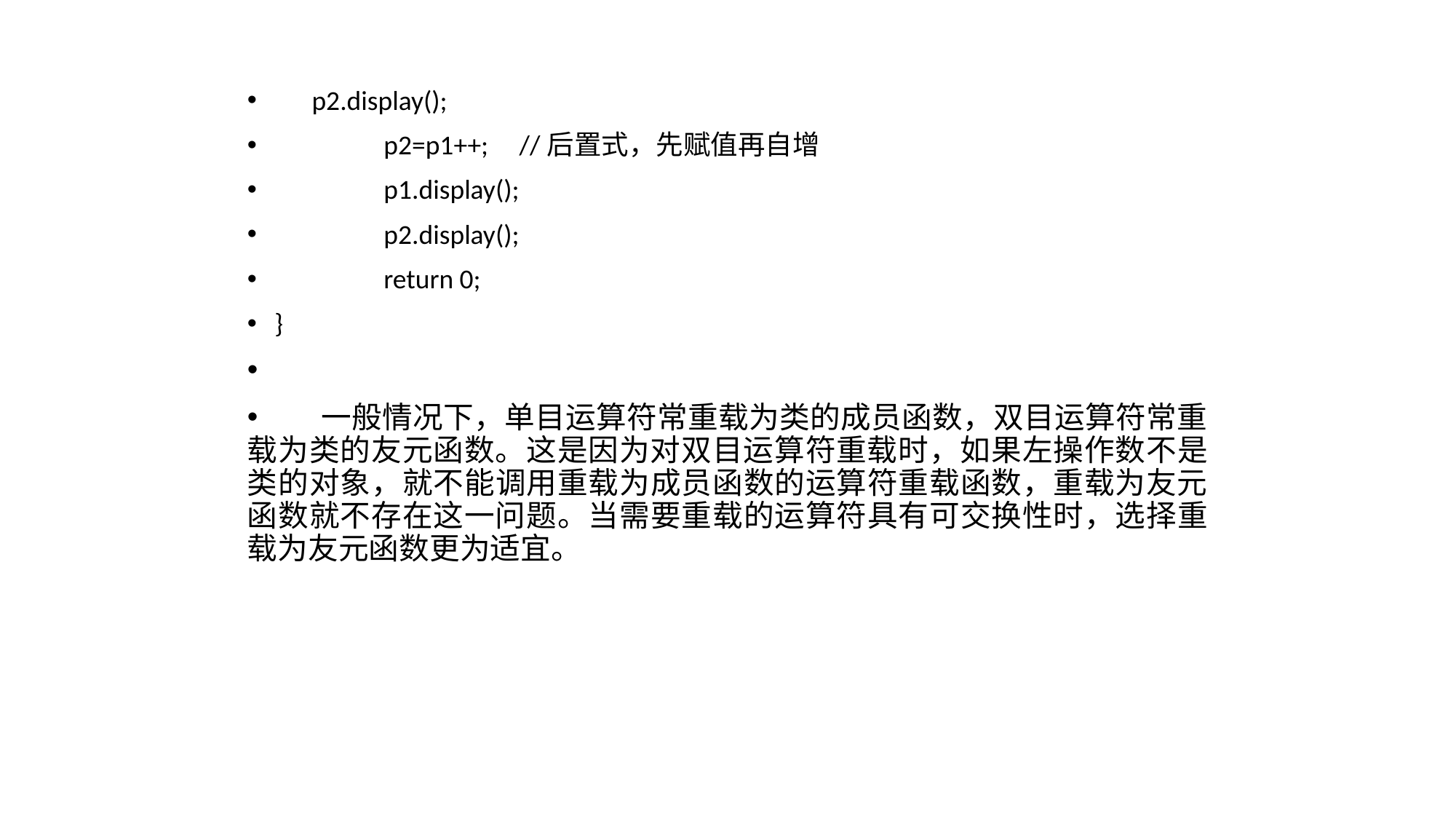

p2.display();
	p2=p1++;     //后置式，先赋值再自增
	p1.display();
	p2.display();
	return 0;
}

        一般情况下，单目运算符常重载为类的成员函数，双目运算符常重载为类的友元函数。这是因为对双目运算符重载时，如果左操作数不是类的对象，就不能调用重载为成员函数的运算符重载函数，重载为友元函数就不存在这一问题。当需要重载的运算符具有可交换性时，选择重载为友元函数更为适宜。